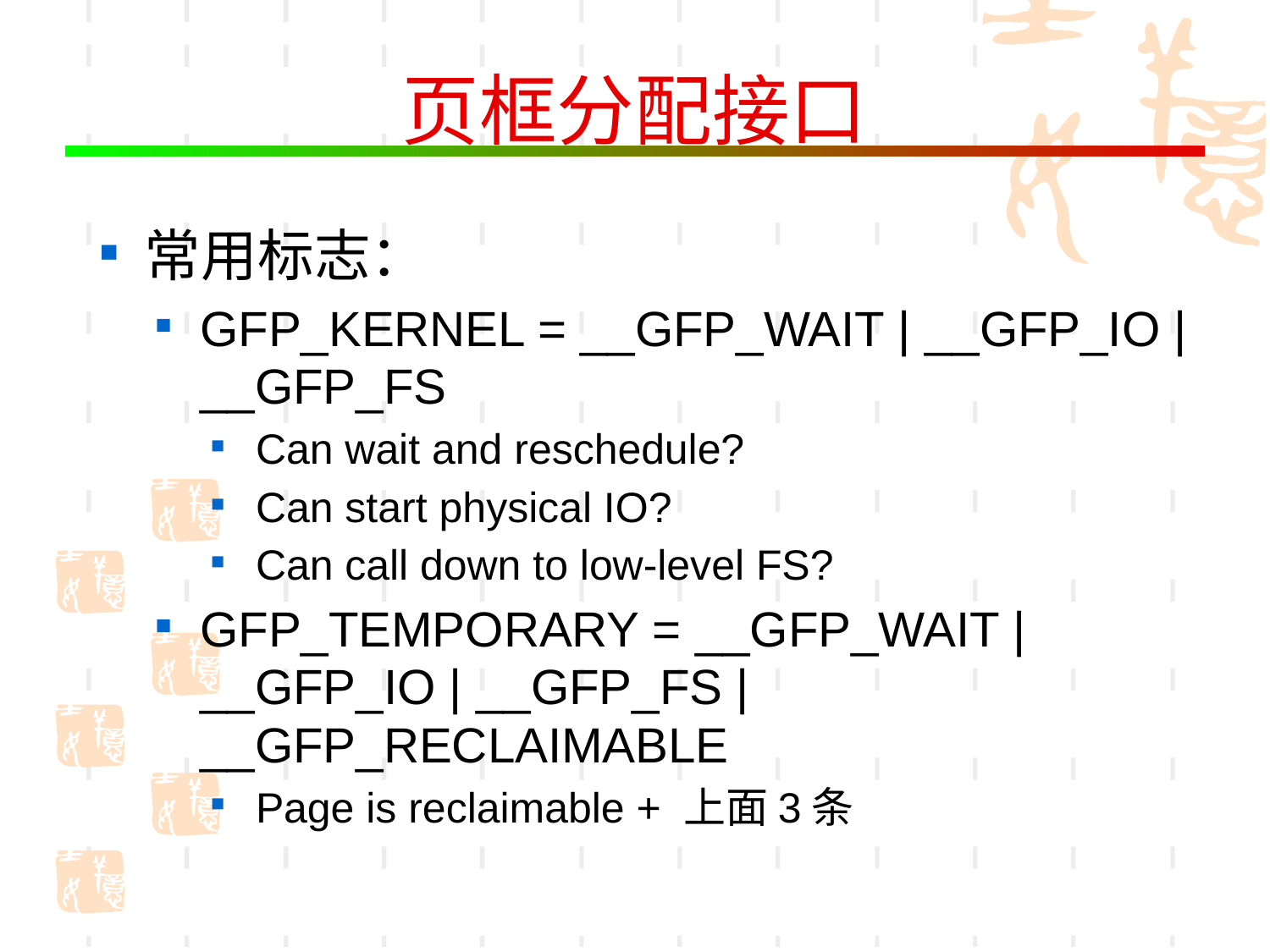

# 页框分配接口
常用标志：
GFP_KERNEL = __GFP_WAIT | __GFP_IO | __GFP_FS
Can wait and reschedule?
Can start physical IO?
Can call down to low-level FS?
GFP_TEMPORARY = __GFP_WAIT | __GFP_IO | __GFP_FS | __GFP_RECLAIMABLE
Page is reclaimable + 上面3条